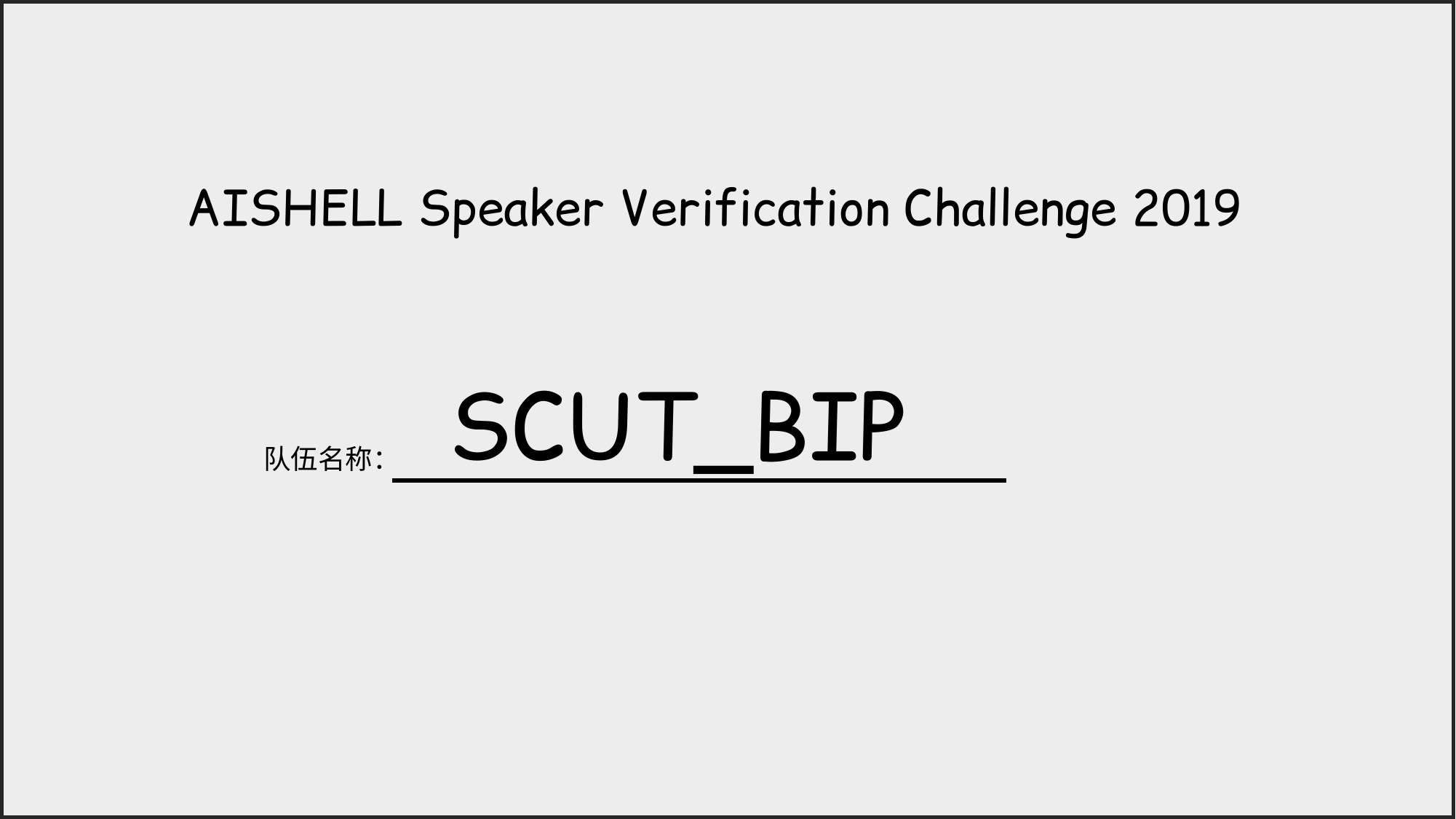

AISHELL Speaker Verification Challenge 2019
SCUT_BIP
队伍名称：